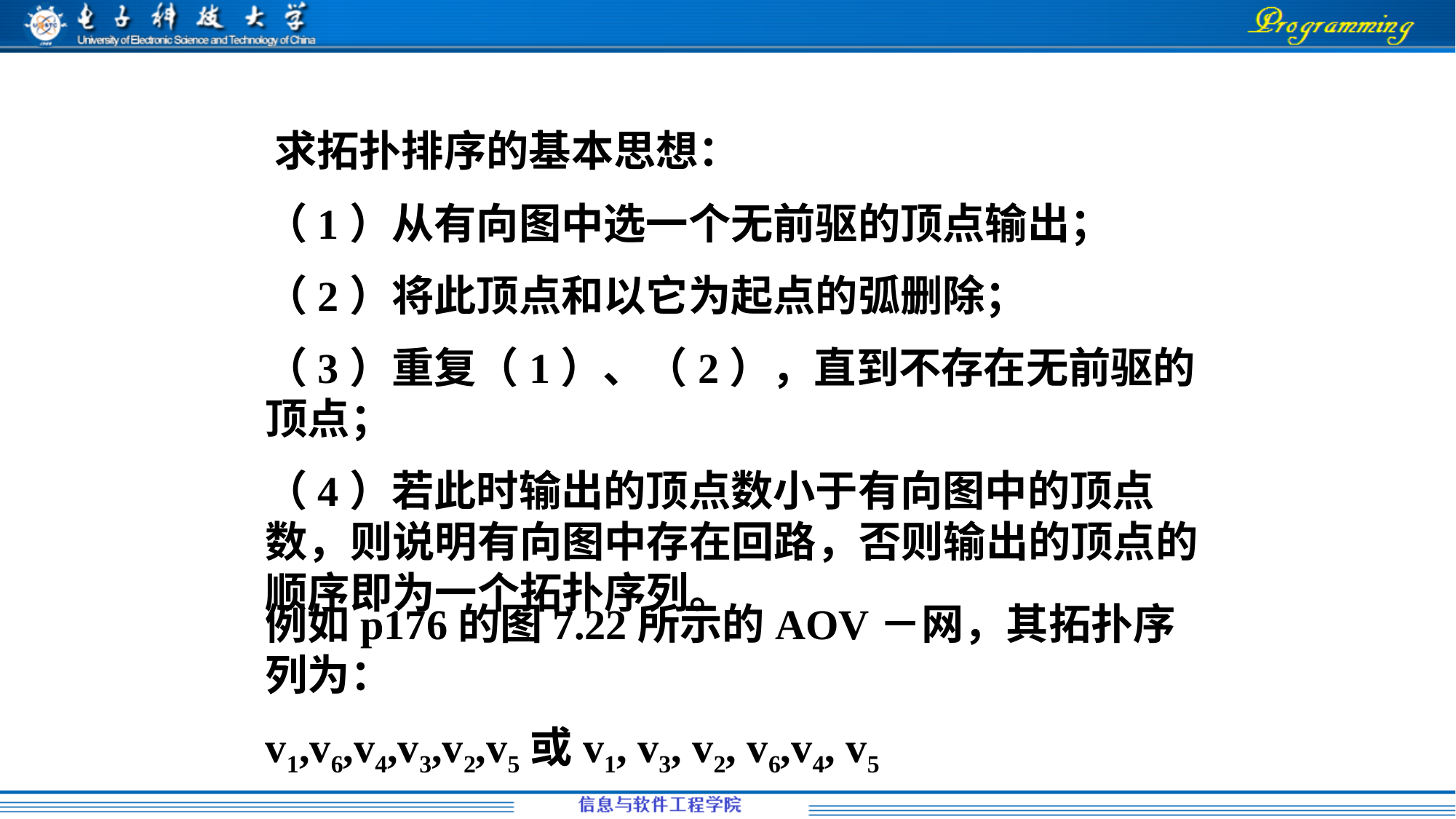

求拓扑排序的基本思想：
（1）从有向图中选一个无前驱的顶点输出；
（2）将此顶点和以它为起点的弧删除；
（3）重复（1）、（2），直到不存在无前驱的顶点；
（4）若此时输出的顶点数小于有向图中的顶点数，则说明有向图中存在回路，否则输出的顶点的顺序即为一个拓扑序列。
例如p176的图7.22所示的AOV－网，其拓扑序列为：
v1,v6,v4,v3,v2,v5或v1, v3, v2, v6,v4, v5